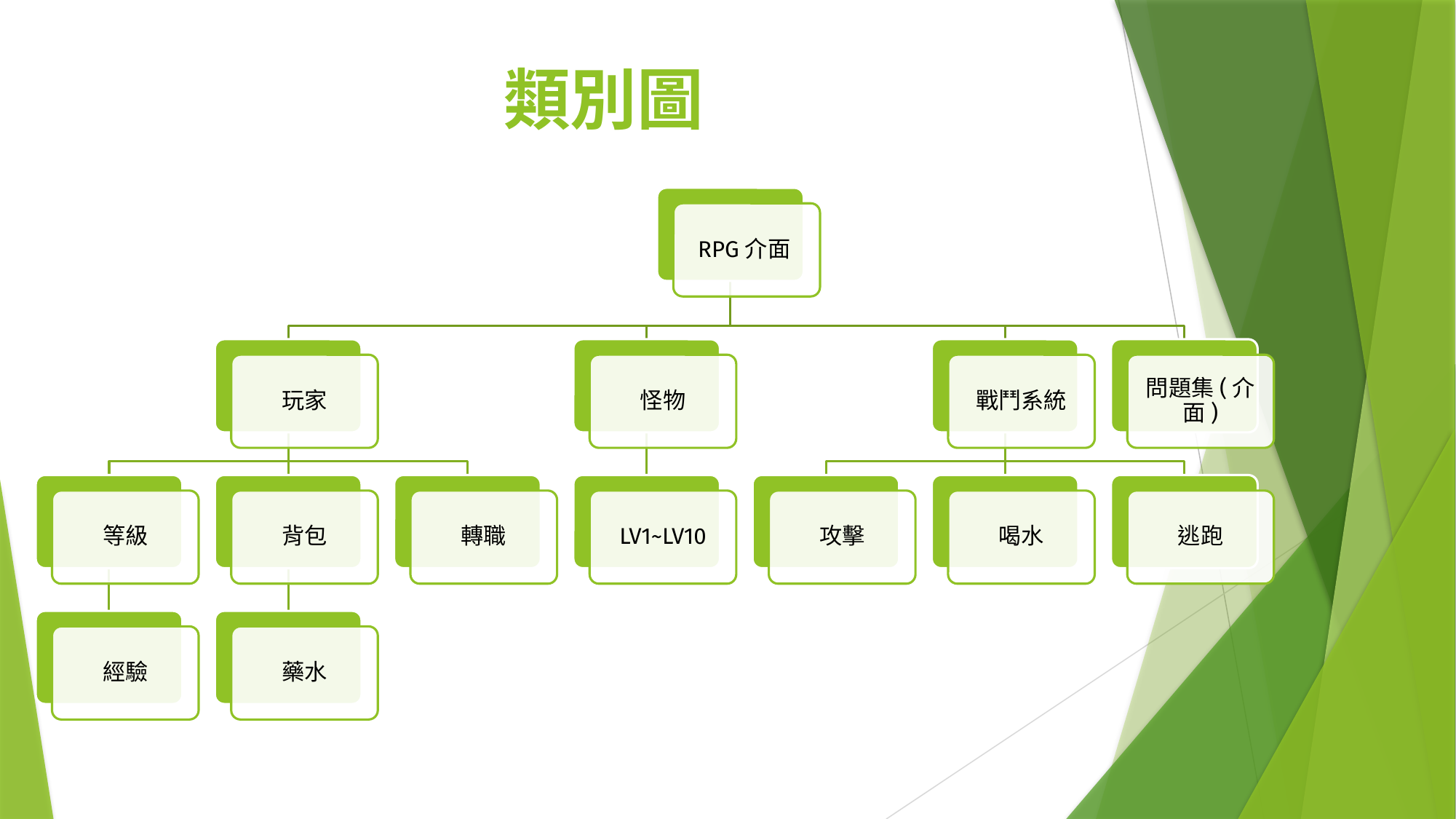

# 類別圖
RPG介面
玩家
等級
經驗
背包
藥水
轉職
怪物
LV1~LV10
戰鬥系統
攻擊
喝水
逃跑
問題集(介面)